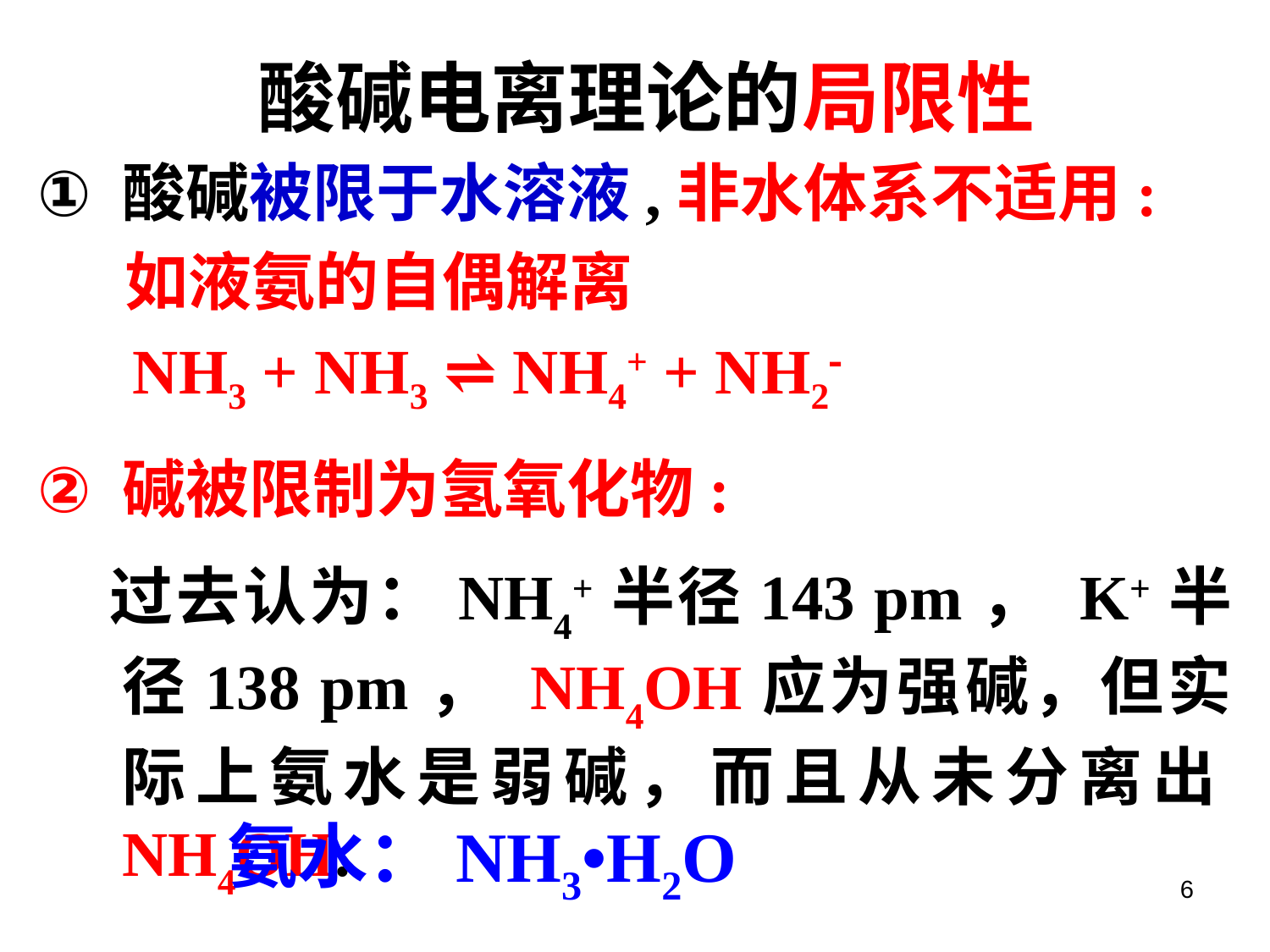

# 酸碱电离理论的局限性
酸碱被限于水溶液,非水体系不适用:
     如液氨的自偶解离
      NH3 + NH3 ⇌ NH4+ + NH2−
碱被限制为氢氧化物:
    过去认为：NH4+半径143 pm， K+半径138 pm， NH4OH应为强碱，但实际上氨水是弱碱，而且从未分离出NH4OH.
氨水：NH3•H2O
6